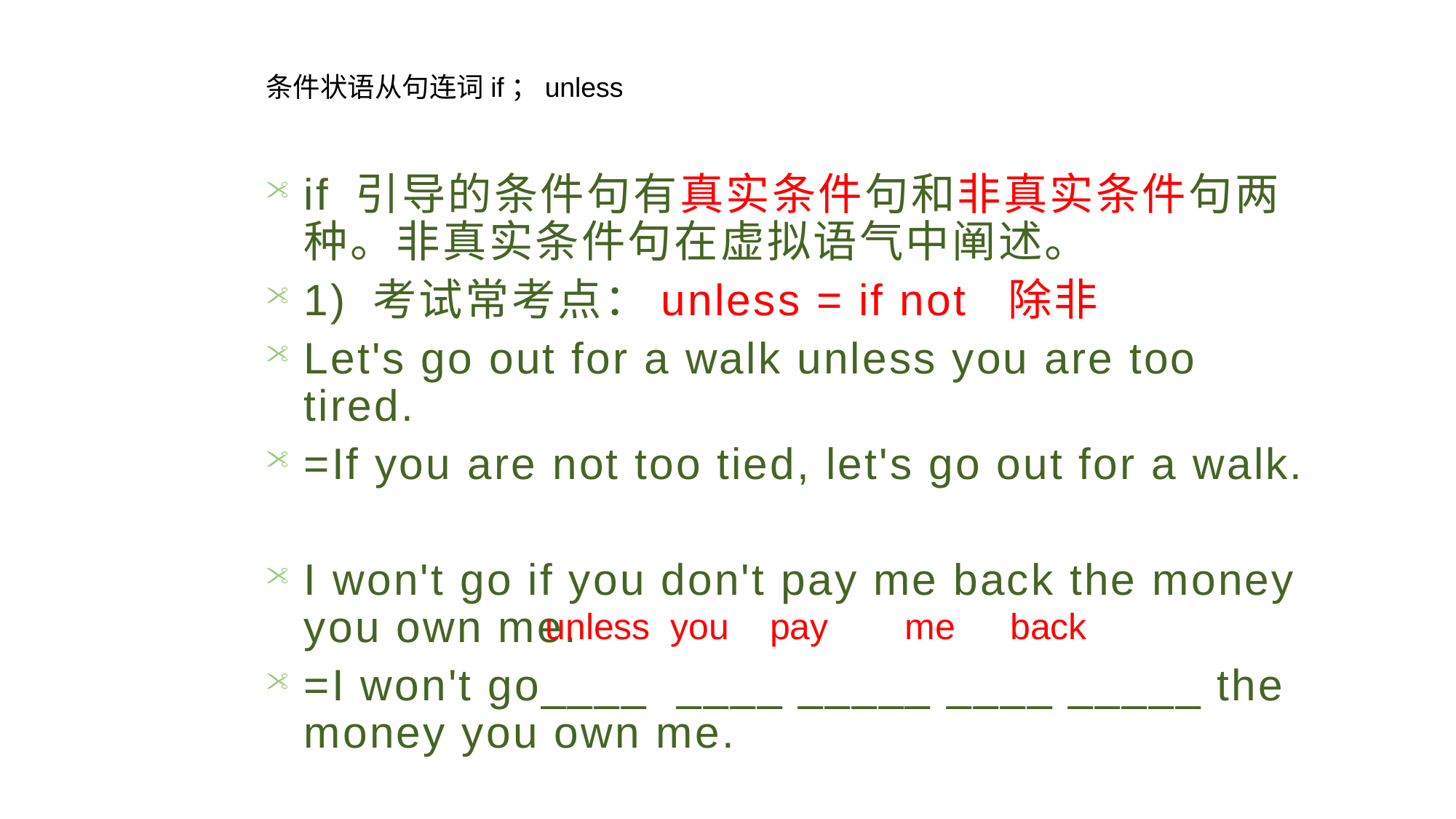

条件状语从句连词if；unless
if 引导的条件句有真实条件句和非真实条件句两种。非真实条件句在虚拟语气中阐述。
1) 考试常考点：unless = if not  除非
Let's go out for a walk unless you are too tired.
=If you are not too tied, let's go out for a walk.

I won't go if you don't pay me back the money you own me.
=I won't go____  ____ _____ ____ _____ the money you own me.

unless
you
pay
me
back